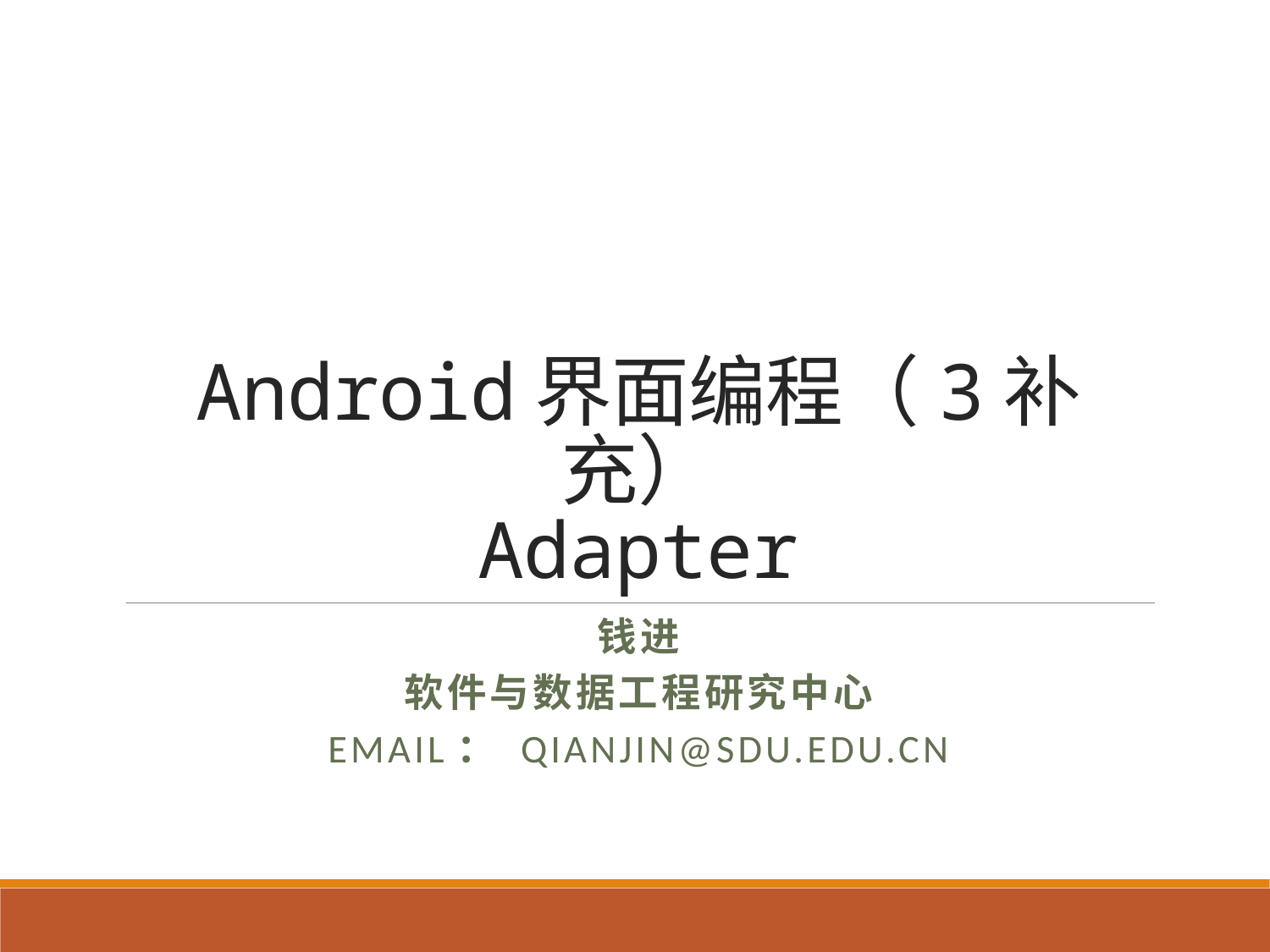

# Android界面编程（3补充） Adapter
钱进
软件与数据工程研究中心
EMAIL： QIANJIN@SDU.EDU.CN